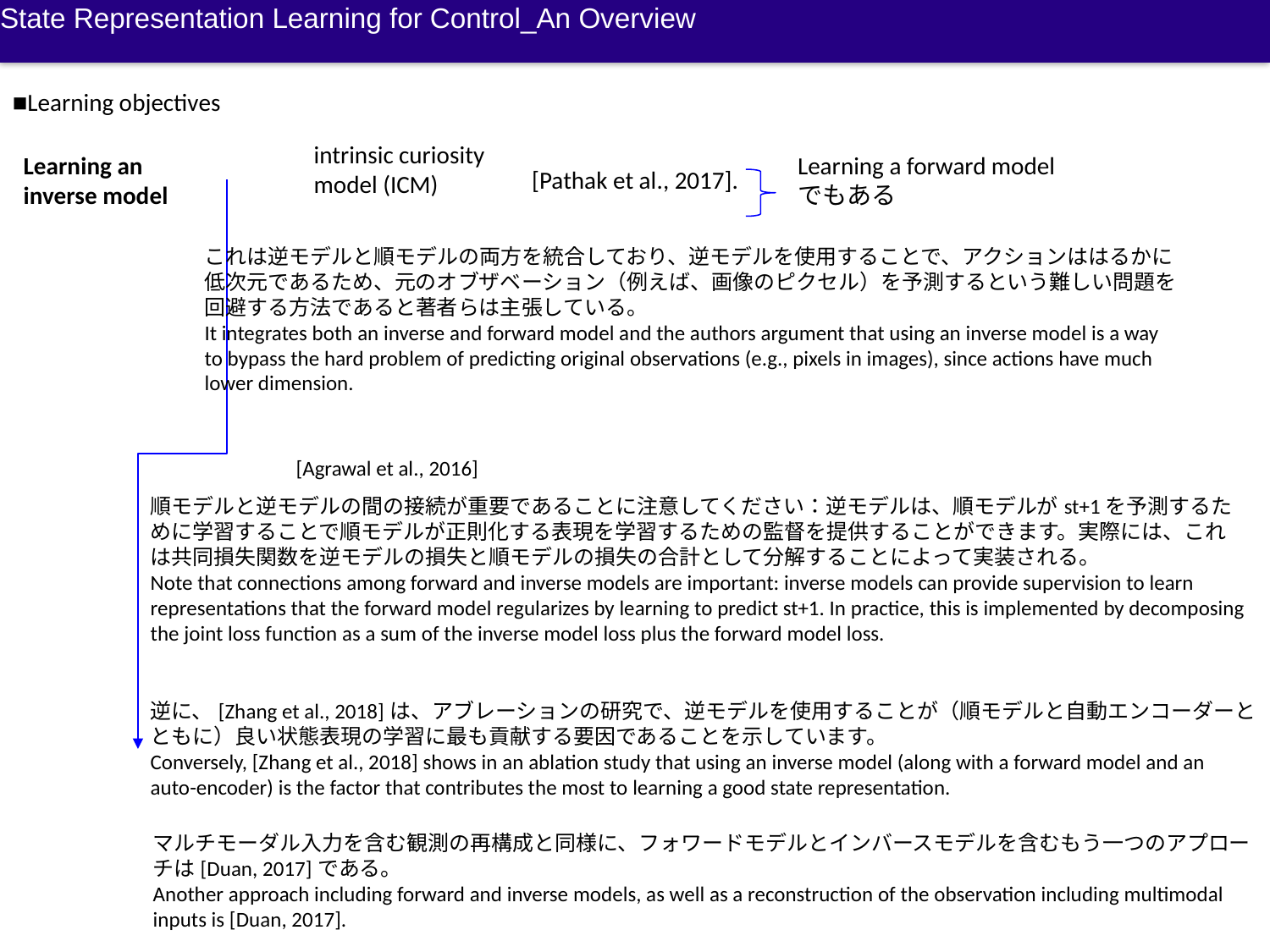

State Representation Learning for Control_An Overview
■Learning objectives
intrinsic curiosity model (ICM)
Learning an inverse model
Learning a forward model
でもある
 [Pathak et al., 2017].

これは逆モデルと順モデルの両方を統合しており、逆モデルを使用することで、アクションははるかに低次元であるため、元のオブザベーション（例えば、画像のピクセル）を予測するという難しい問題を回避する方法であると著者らは主張している。
It integrates both an inverse and forward model and the authors argument that using an inverse model is a way to bypass the hard problem of predicting original observations (e.g., pixels in images), since actions have much lower dimension.
[Agrawal et al., 2016]
順モデルと逆モデルの間の接続が重要であることに注意してください：逆モデルは、順モデルがst+1を予測するために学習することで順モデルが正則化する表現を学習するための監督を提供することができます。実際には、これは共同損失関数を逆モデルの損失と順モデルの損失の合計として分解することによって実装される。
Note that connections among forward and inverse models are important: inverse models can provide supervision to learn representations that the forward model regularizes by learning to predict st+1. In practice, this is implemented by decomposing the joint loss function as a sum of the inverse model loss plus the forward model loss.
逆に、[Zhang et al., 2018]は、アブレーションの研究で、逆モデルを使用することが（順モデルと自動エンコーダーとともに）良い状態表現の学習に最も貢献する要因であることを示しています。
Conversely, [Zhang et al., 2018] shows in an ablation study that using an inverse model (along with a forward model and an auto-encoder) is the factor that contributes the most to learning a good state representation.
マルチモーダル入力を含む観測の再構成と同様に、フォワードモデルとインバースモデルを含むもう一つのアプローチは[Duan, 2017]である。
Another approach including forward and inverse models, as well as a reconstruction of the observation including multimodal inputs is [Duan, 2017].